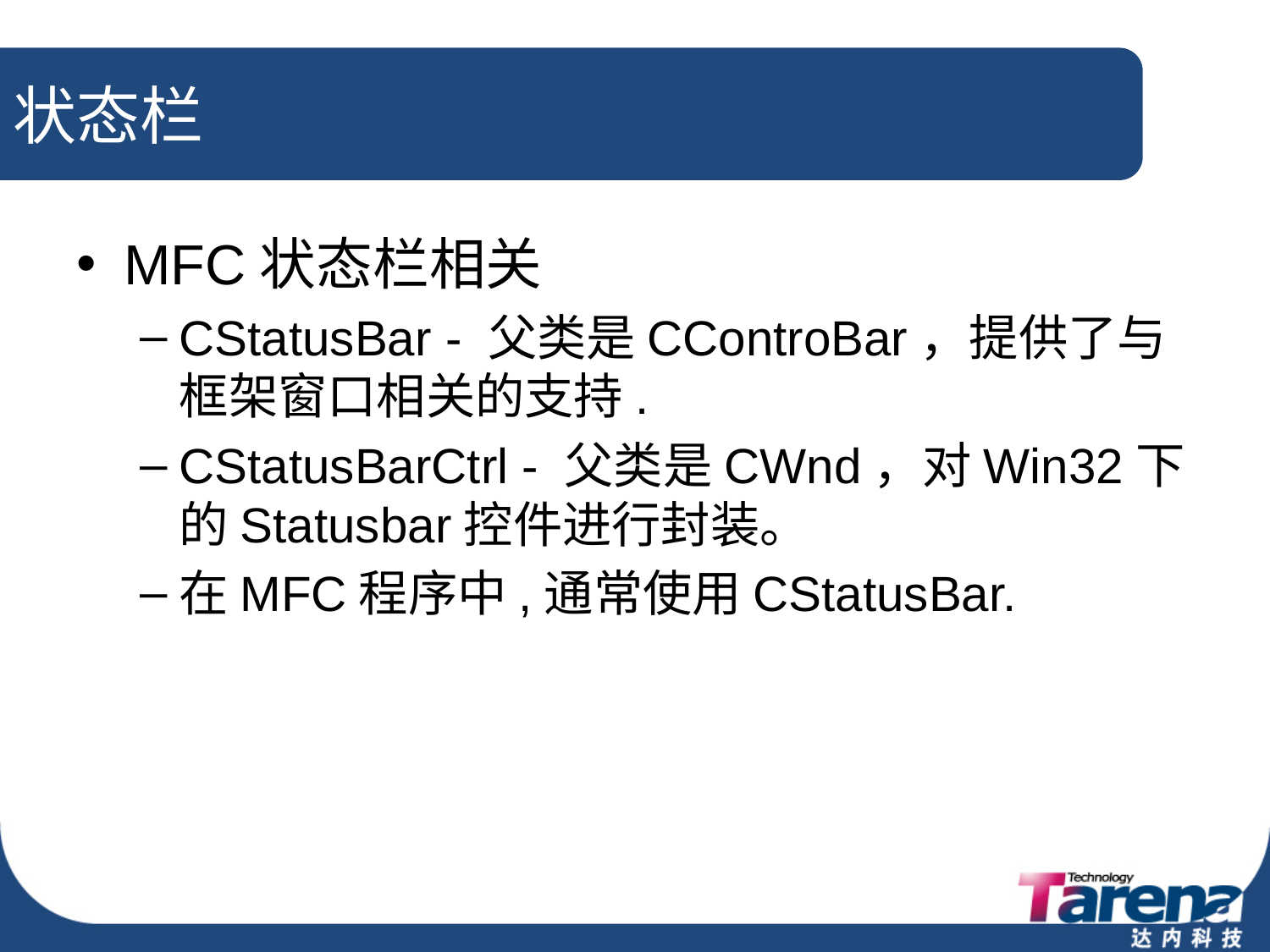

# 状态栏
MFC状态栏相关
CStatusBar - 父类是CControBar，提供了与框架窗口相关的支持.
CStatusBarCtrl - 父类是CWnd，对Win32下的Statusbar控件进行封装。
在MFC程序中,通常使用CStatusBar.